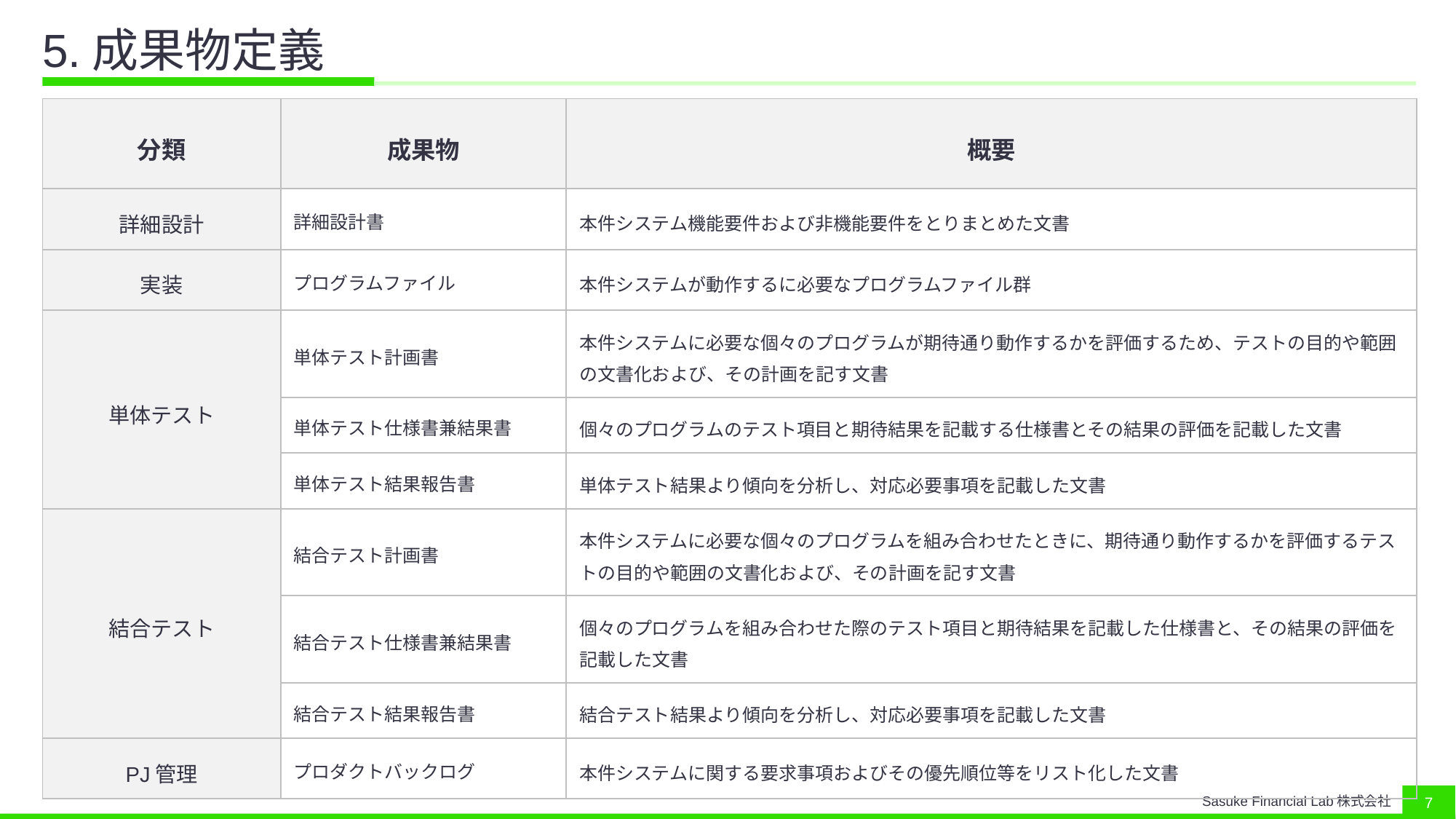

# 5.成果物定義
| 分類 | 成果物 | 概要 |
| --- | --- | --- |
| 詳細設計 | 詳細設計書 | 本件システム機能要件および非機能要件をとりまとめた文書 |
| 実装 | プログラムファイル | 本件システムが動作するに必要なプログラムファイル群 |
| 単体テスト | 単体テスト計画書 | 本件システムに必要な個々のプログラムが期待通り動作するかを評価するため、テストの目的や範囲の文書化および、その計画を記す文書 |
|  | 単体テスト仕様書兼結果書 | 個々のプログラムのテスト項目と期待結果を記載する仕様書とその結果の評価を記載した文書 |
|  | 単体テスト結果報告書 | 単体テスト結果より傾向を分析し、対応必要事項を記載した文書 |
| 結合テスト | 結合テスト計画書 | 本件システムに必要な個々のプログラムを組み合わせたときに、期待通り動作するかを評価するテストの目的や範囲の文書化および、その計画を記す文書 |
|  | 結合テスト仕様書兼結果書 | 個々のプログラムを組み合わせた際のテスト項目と期待結果を記載した仕様書と、その結果の評価を記載した文書 |
|  | 結合テスト結果報告書 | 結合テスト結果より傾向を分析し、対応必要事項を記載した文書 |
| PJ管理 | プロダクトバックログ | 本件システムに関する要求事項およびその優先順位等をリスト化した文書 |
7
Sasuke Financial Lab株式会社